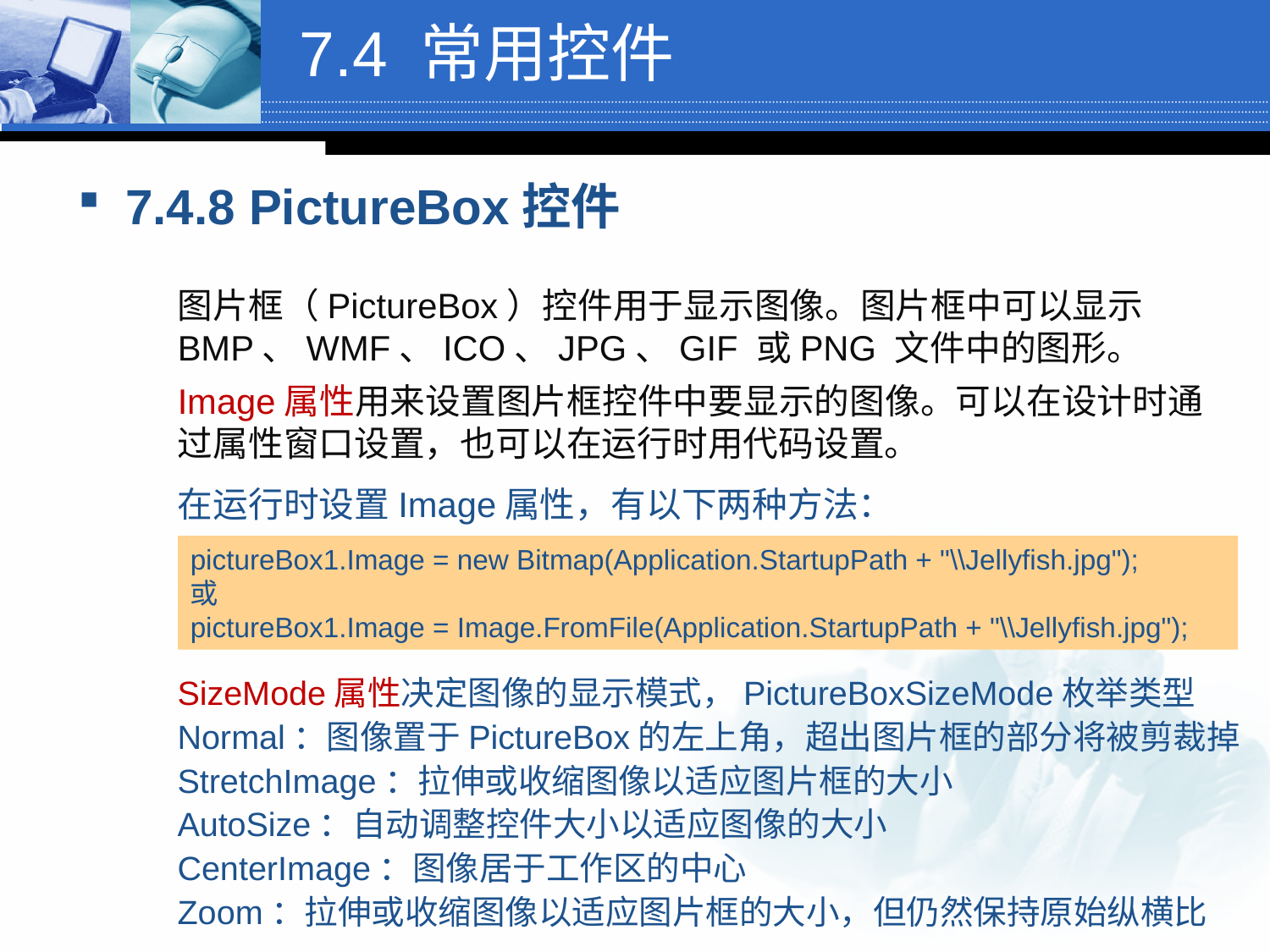

# 7.4 常用控件
7.4.8 PictureBox控件
图片框（PictureBox）控件用于显示图像。图片框中可以显示BMP、WMF、ICO、JPG、GIF 或PNG 文件中的图形。
Image属性用来设置图片框控件中要显示的图像。可以在设计时通过属性窗口设置，也可以在运行时用代码设置。
在运行时设置Image属性，有以下两种方法：
pictureBox1.Image = new Bitmap(Application.StartupPath + "\\Jellyfish.jpg");
或
pictureBox1.Image = Image.FromFile(Application.StartupPath + "\\Jellyfish.jpg");
SizeMode属性决定图像的显示模式，PictureBoxSizeMode枚举类型
Normal：图像置于PictureBox的左上角，超出图片框的部分将被剪裁掉
StretchImage：拉伸或收缩图像以适应图片框的大小
AutoSize：自动调整控件大小以适应图像的大小
CenterImage：图像居于工作区的中心
Zoom：拉伸或收缩图像以适应图片框的大小，但仍然保持原始纵横比